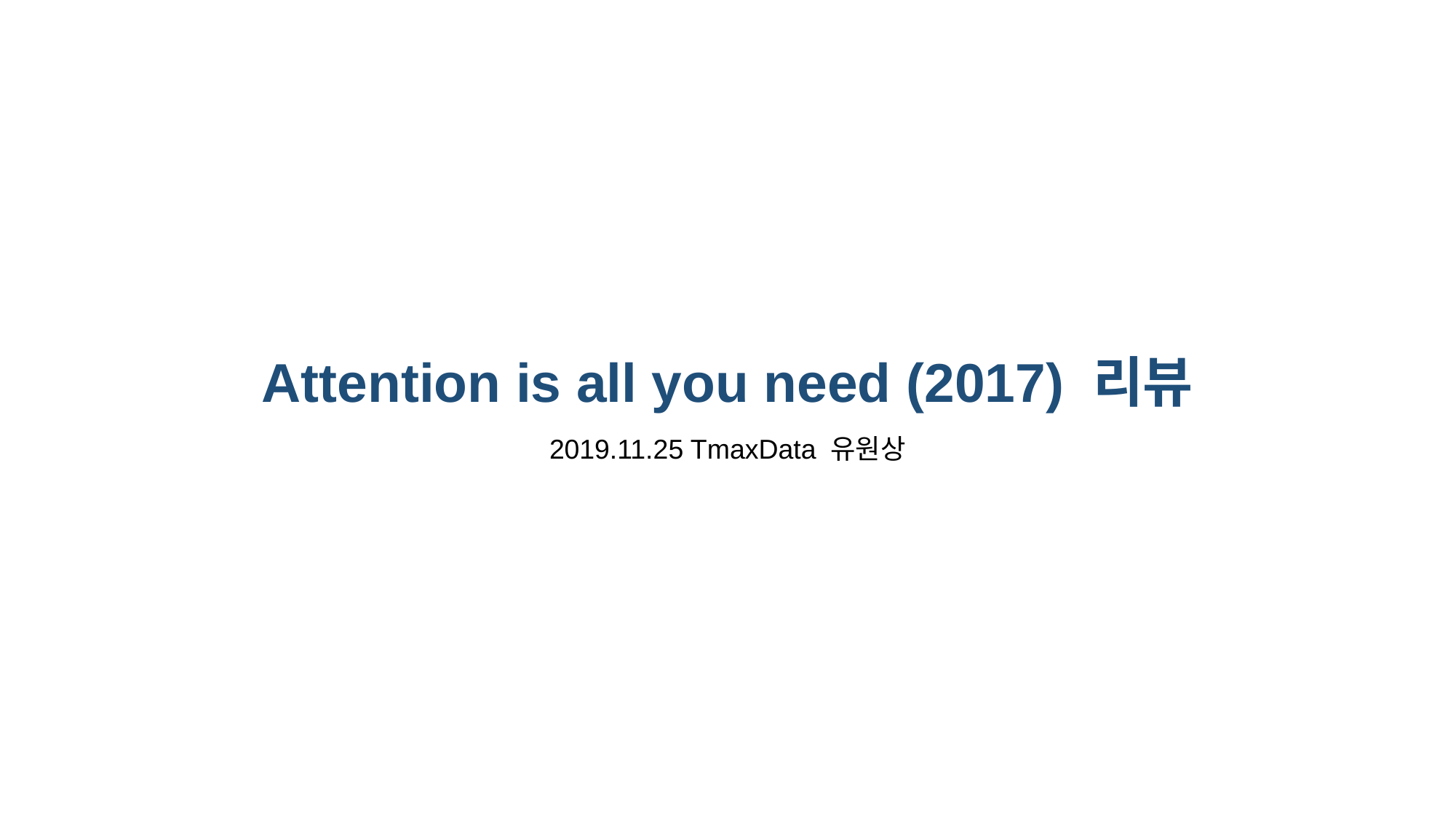

# Attention is all you need (2017) 리뷰
2019.11.25 TmaxData 유원상